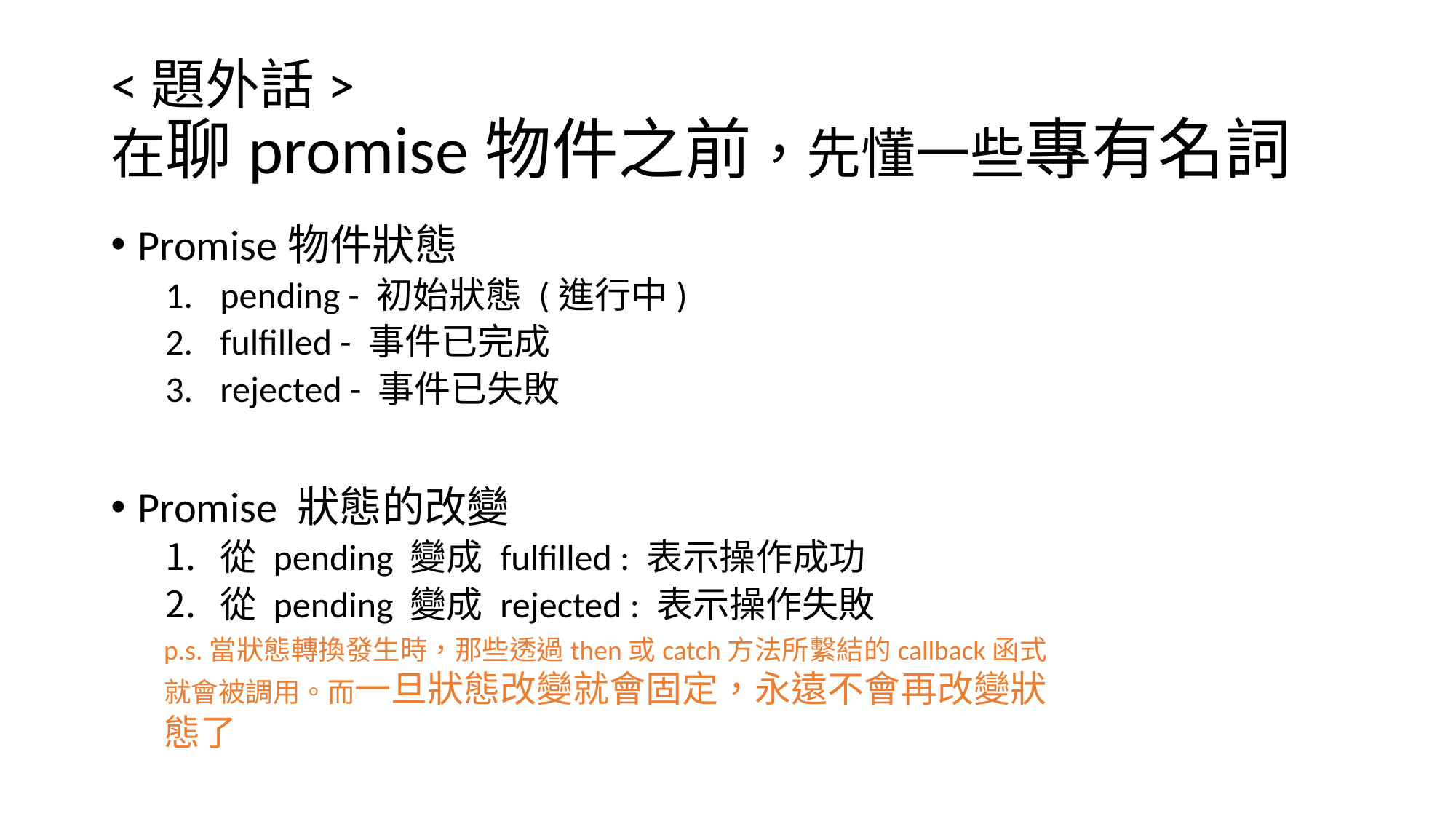

# <題外話> 在聊promise物件之前，先懂一些專有名詞
Promise物件狀態
pending - 初始狀態 (進行中)
fulfilled - 事件已完成
rejected - 事件已失敗

Promise 狀態的改變
從 pending 變成 fulfilled : 表示操作成功
從 pending 變成 rejected : 表示操作失敗

p.s.當狀態轉換發生時，那些透過then或catch方法所繫結的callback函式就會被調用。而一旦狀態改變就會固定，永遠不會再改變狀態了